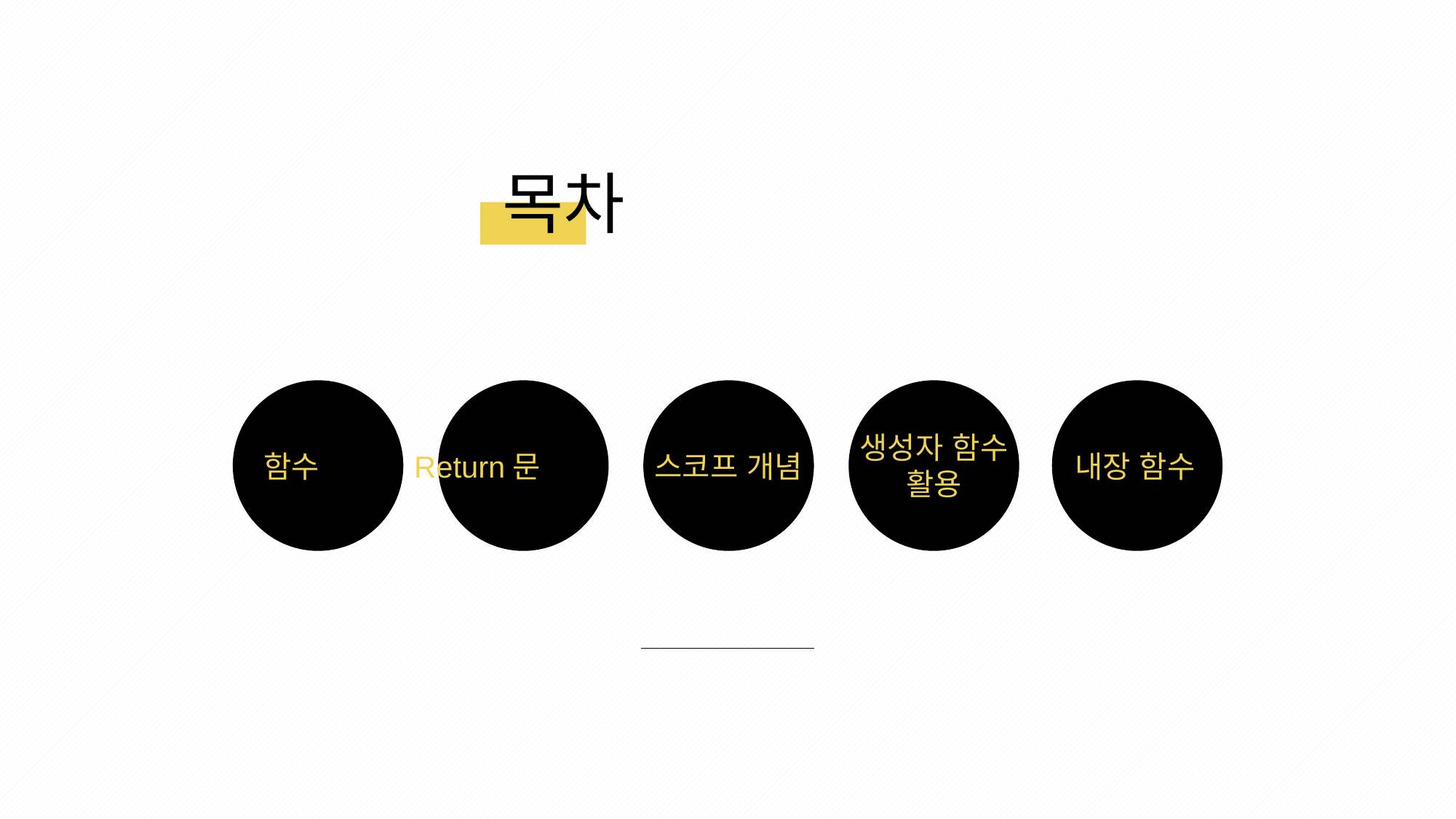

목차

함수

Return문

스코프 개념

생성자 함수
활용
내장 함수